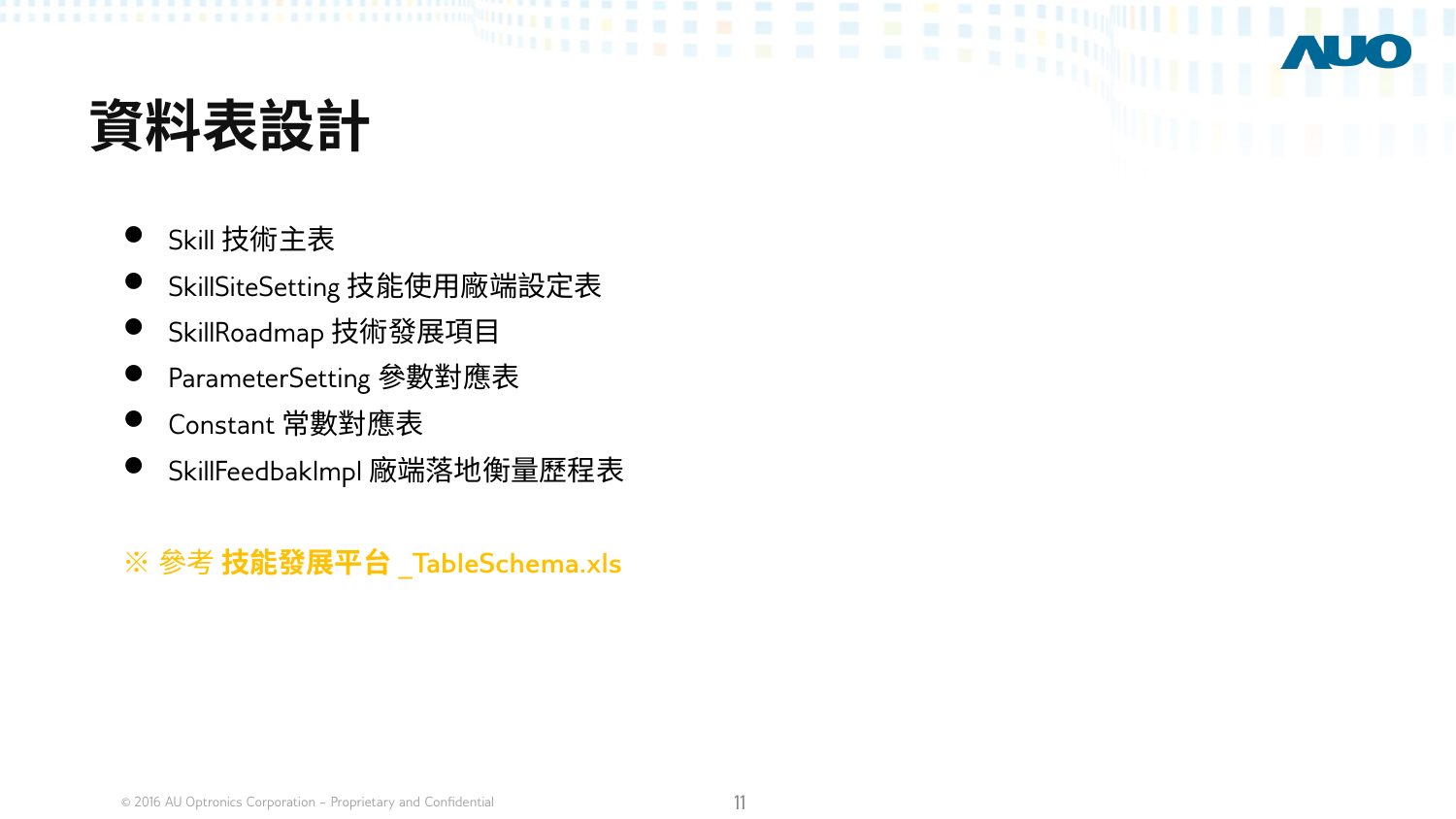

# 資料表設計
Skill技術主表
SkillSiteSetting技能使用廠端設定表
SkillRoadmap技術發展項目
ParameterSetting參數對應表
Constant常數對應表
SkillFeedbakImpl廠端落地衡量歷程表

※參考 技能發展平台_TableSchema.xls